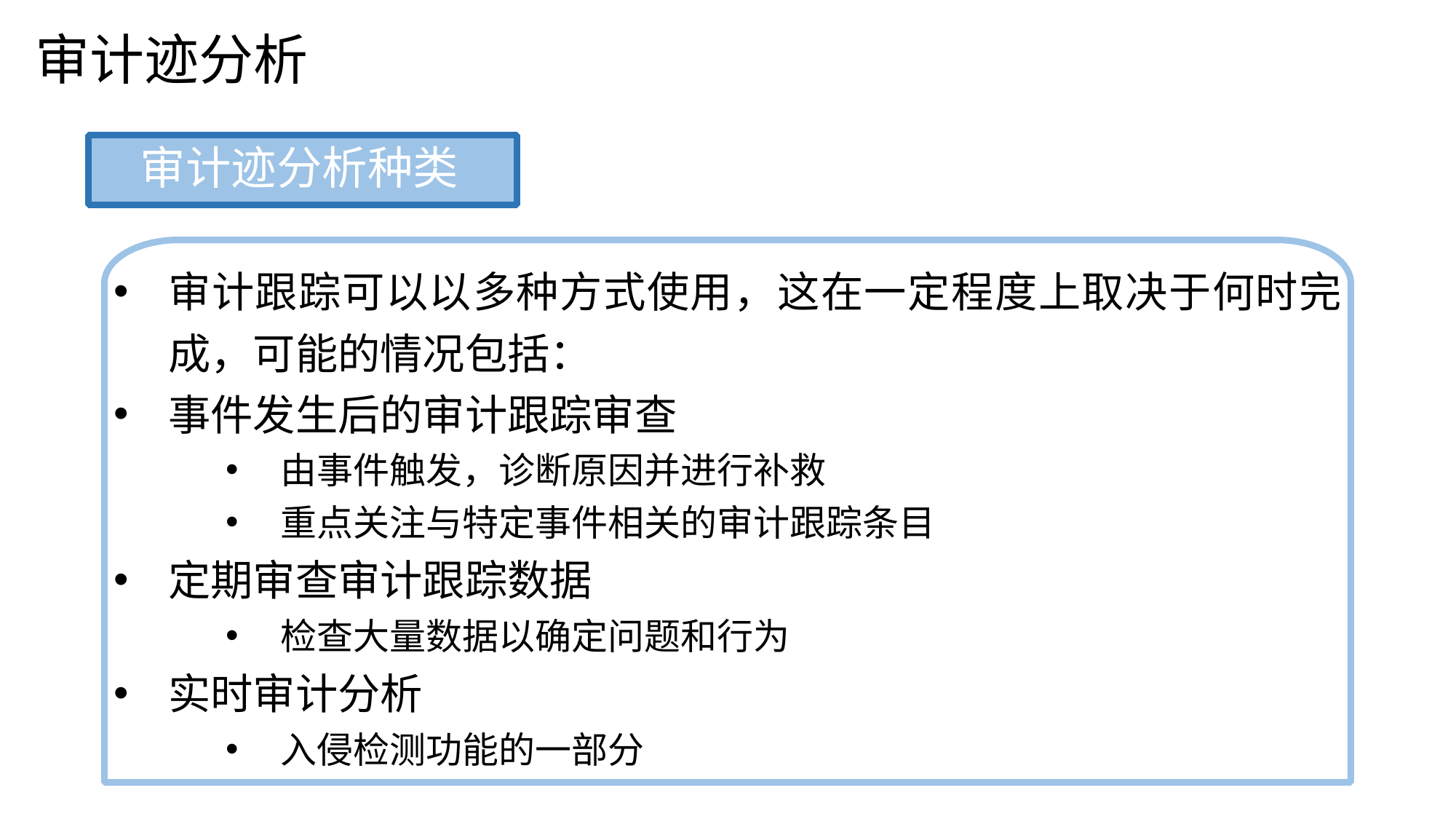

审计迹分析

审计迹分析种类
审计跟踪可以以多种方式使用，这在一定程度上取决于何时完成，可能的情况包括：
事件发生后的审计跟踪审查
由事件触发，诊断原因并进行补救
重点关注与特定事件相关的审计跟踪条目
定期审查审计跟踪数据
检查大量数据以确定问题和行为
实时审计分析
入侵检测功能的一部分